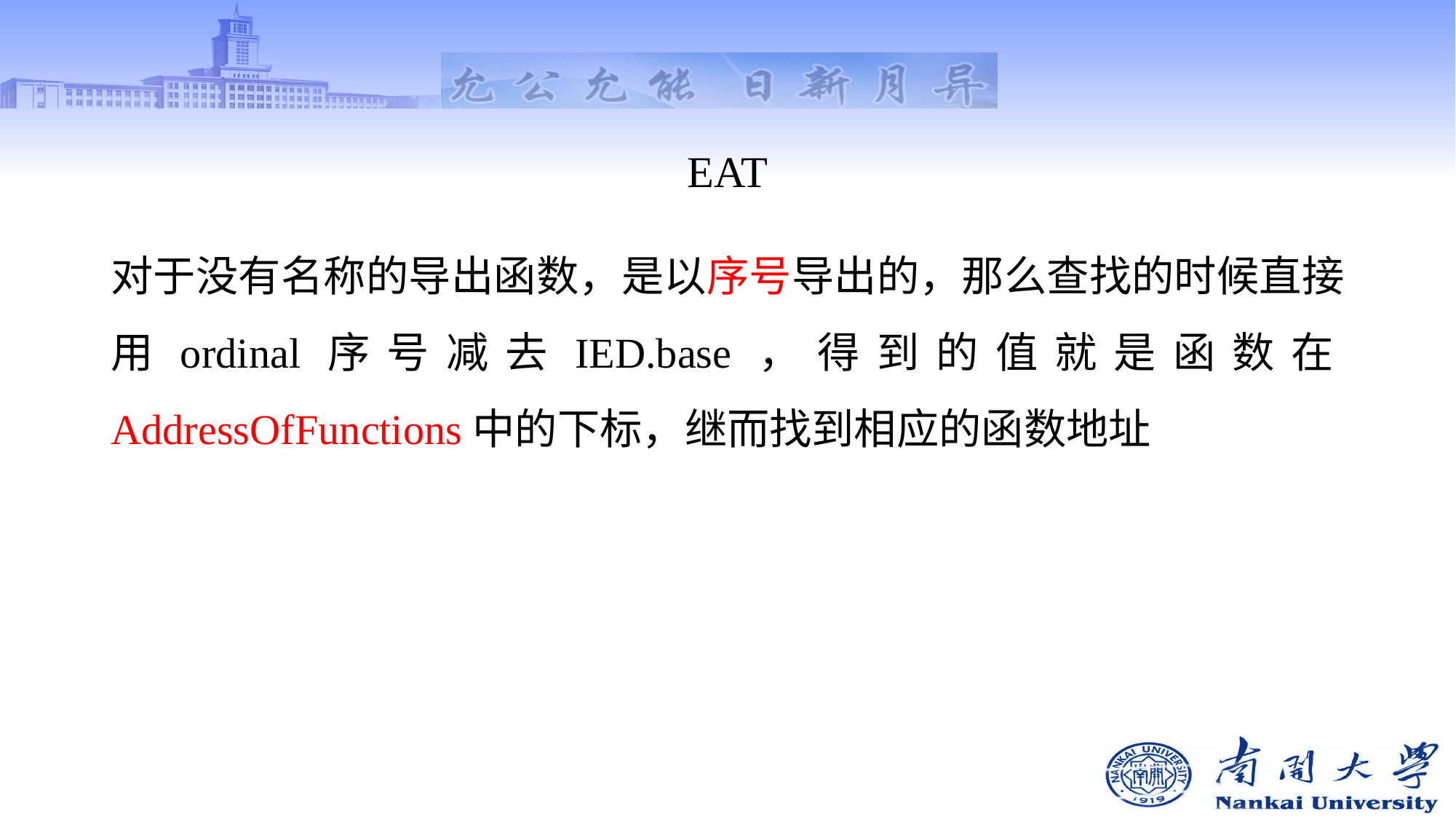

# EAT
对于没有名称的导出函数，是以序号导出的，那么查找的时候直接用ordinal序号减去IED.base，得到的值就是函数在AddressOfFunctions中的下标，继而找到相应的函数地址